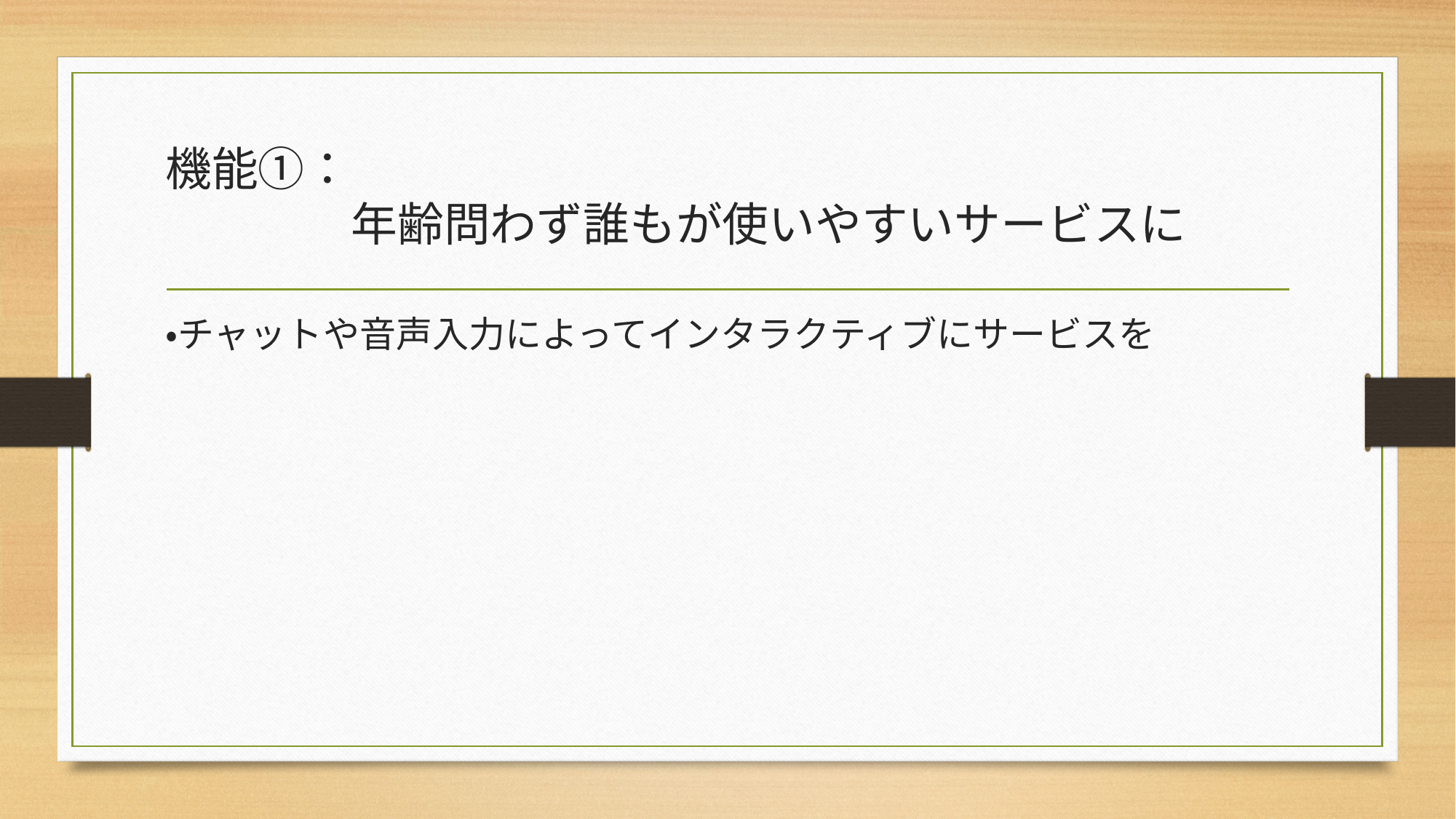

# 機能①： 　　　　年齢問わず誰もが使いやすいサービスに
・チャットや音声入力によってインタラクティブにサービスを